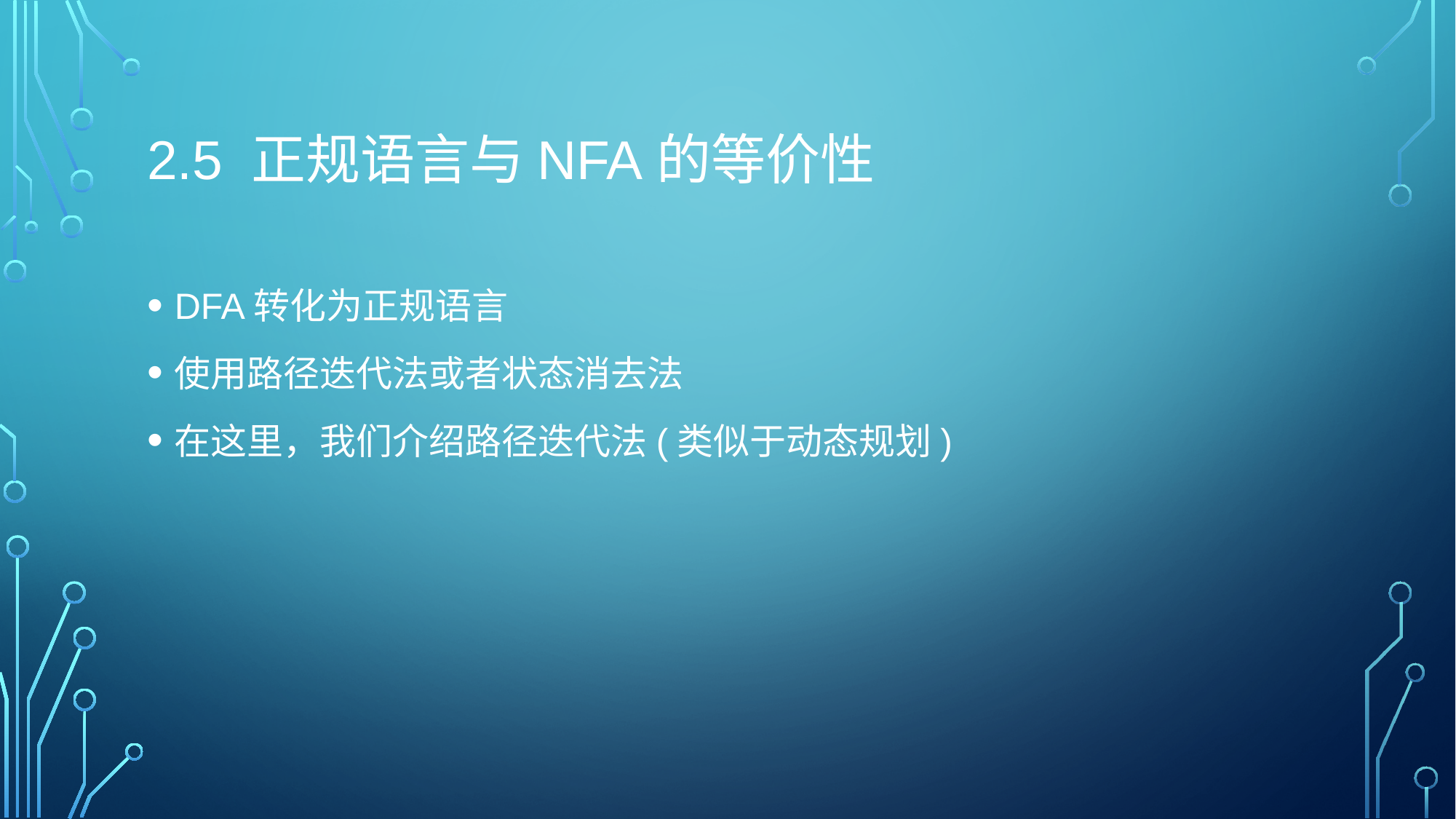

# 2.5 正规语言与NFA的等价性
DFA转化为正规语言
使用路径迭代法或者状态消去法
在这里，我们介绍路径迭代法(类似于动态规划)